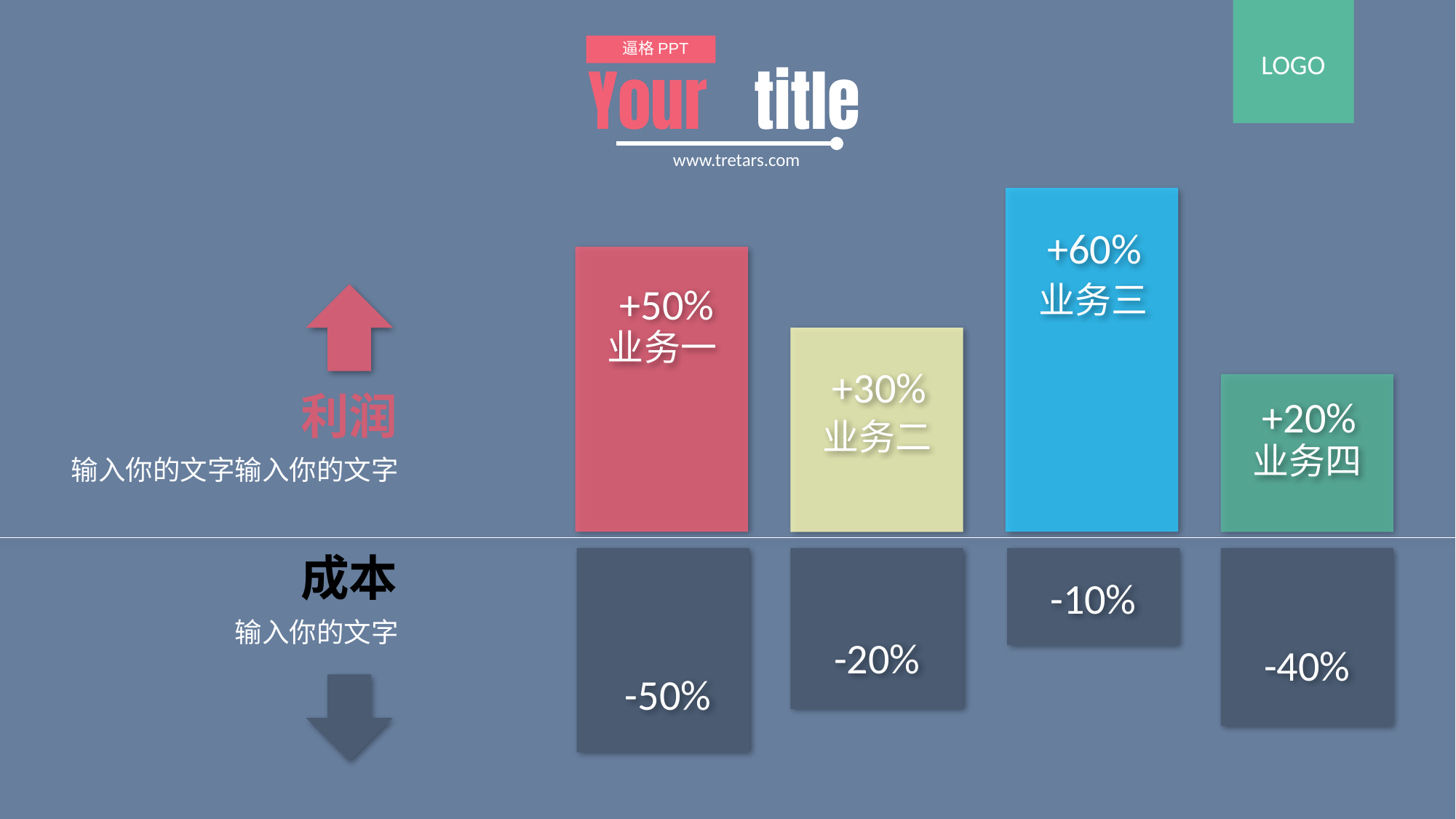

逼格PPT

Your   title

www.tretars.com

+60%

+50%
业务三

业务一

+30%

利润
+20%
业务二
业务四
输入你的文字输入你的文字
成本

-10%
输入你的文字
-20%
-40%
-50%